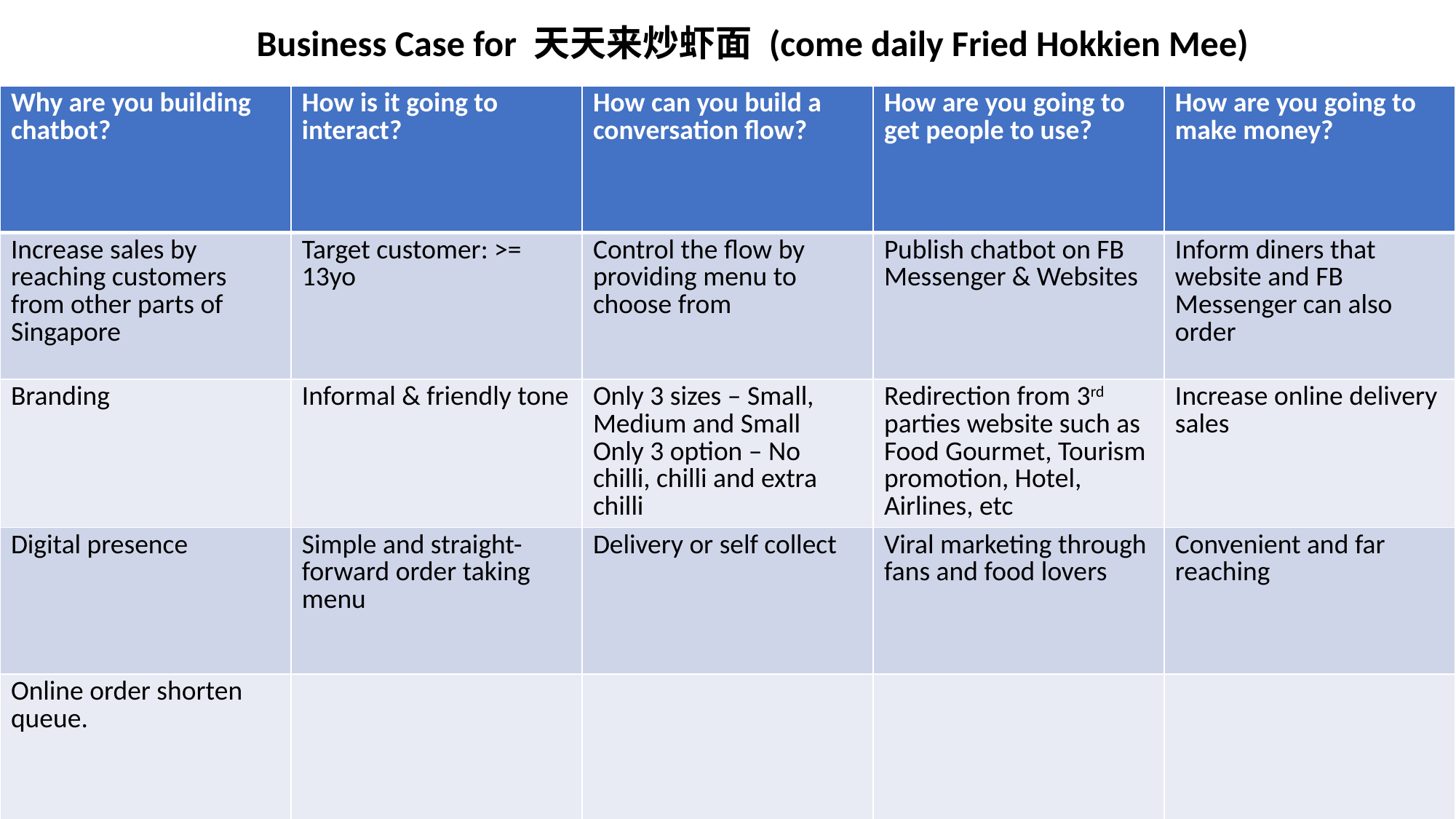

Business Case for 天天来炒虾面 (come daily Fried Hokkien Mee)
| Why are you building chatbot? | How is it going to interact? | How can you build a conversation flow? | How are you going to get people to use? | How are you going to make money? |
| --- | --- | --- | --- | --- |
| Increase sales by reaching customers from other parts of Singapore | Target customer: >= 13yo | Control the flow by providing menu to choose from | Publish chatbot on FB Messenger & Websites | Inform diners that website and FB Messenger can also order |
| Branding | Informal & friendly tone | Only 3 sizes – Small, Medium and Small Only 3 option – No chilli, chilli and extra chilli | Redirection from 3rd parties website such as Food Gourmet, Tourism promotion, Hotel, Airlines, etc | Increase online delivery sales |
| Digital presence | Simple and straight-forward order taking menu | Delivery or self collect | Viral marketing through fans and food lovers | Convenient and far reaching |
| Online order shorten queue. |  |  |  |  |